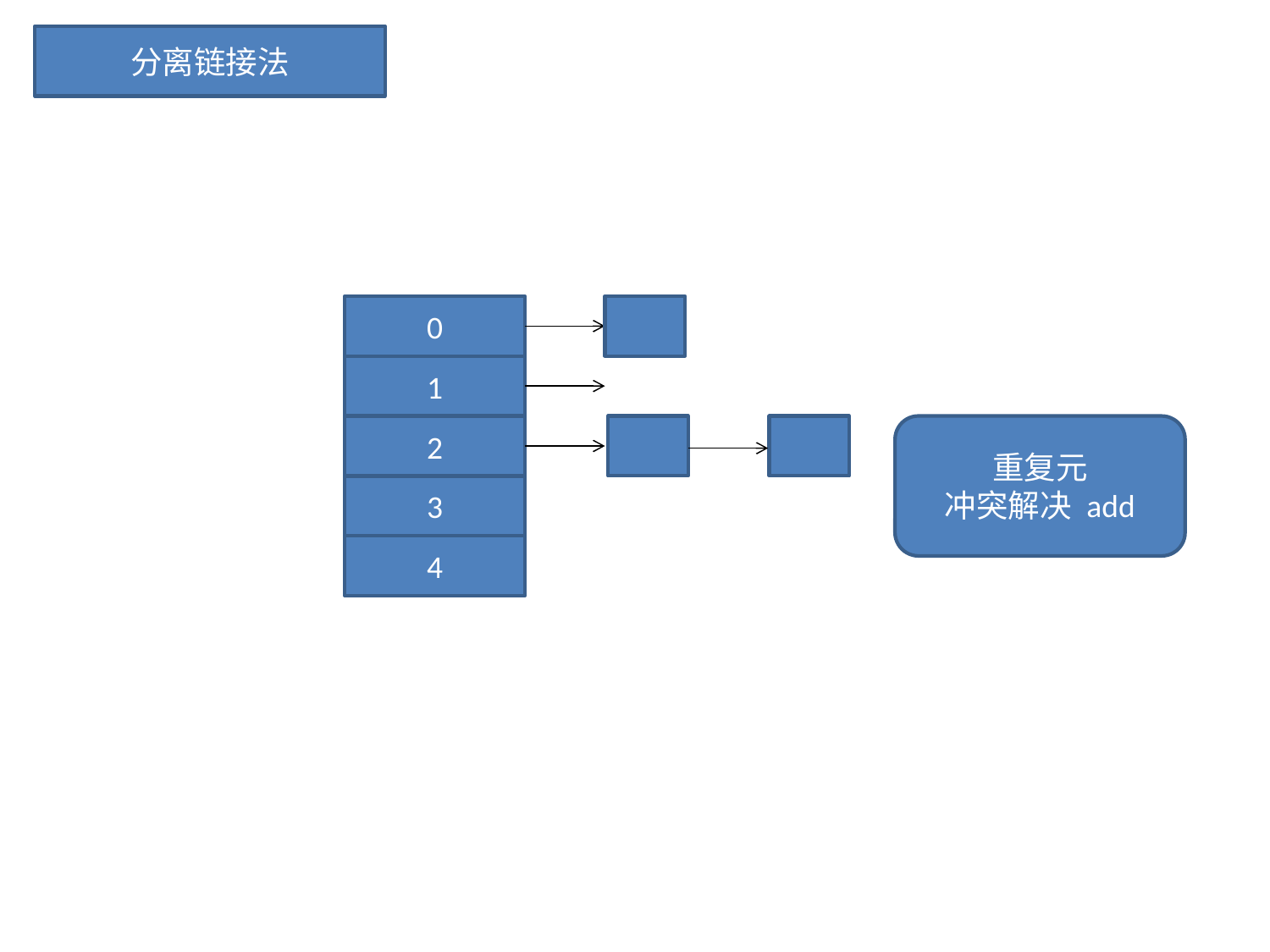

分离链接法
0

1
2

重复元
冲突解决 add
3
4